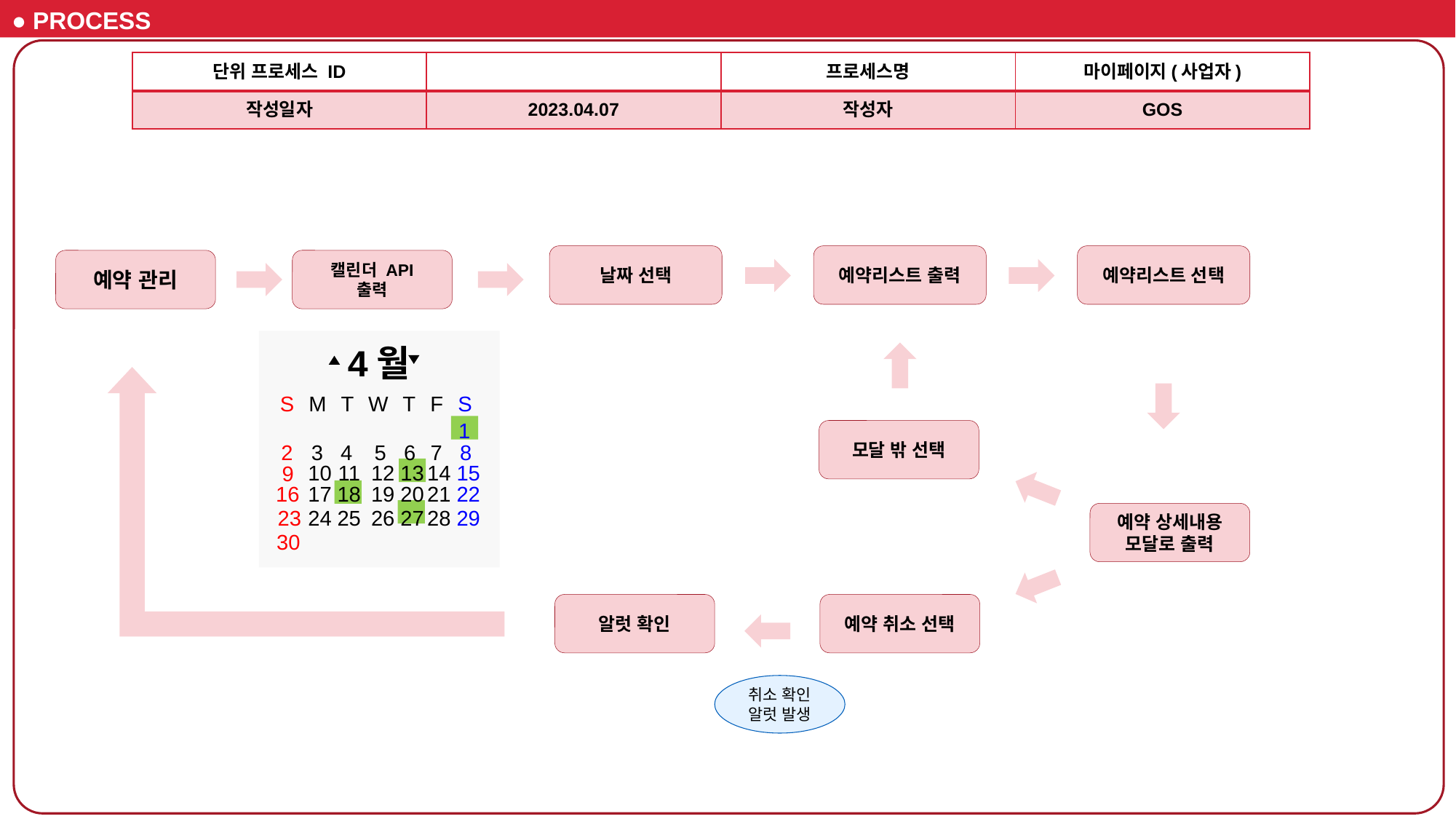

● PROCESS

| 단위 프로세스 ID |  | 프로세스명 | 마이페이지(사업자) |
| --- | --- | --- | --- |
| 작성일자 | 2023.04.07 | 작성자 | GOS |
날짜 선택
예약리스트 출력
예약리스트 선택
예약 관리
캘린더 API
출력

4월

S
M
T
W
T
F
S
1

2
3
4
5
6
7
8
10
11
12
13
14
15
9

16
17
18
19
20
21
22

23
24
25
26
27
28
29

30

모달 밖 선택

예약 상세내용 모달로 출력

알럿 확인
예약 취소 선택

취소 확인 알럿 발생